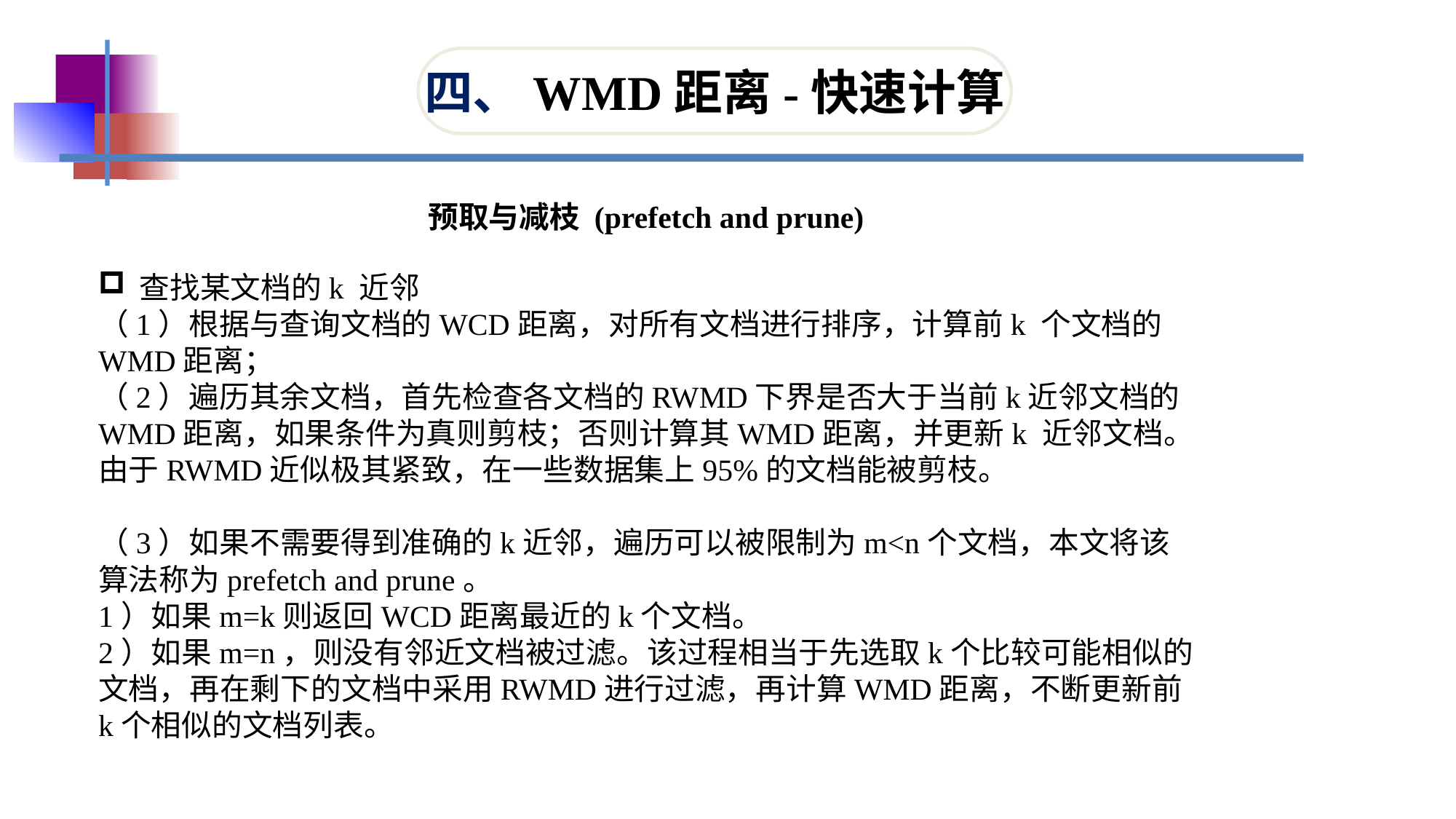

四、WMD距离-快速计算
预取与减枝 (prefetch and prune)
查找某文档的k 近邻
（1）根据与查询文档的WCD距离，对所有文档进行排序，计算前k 个文档的WMD距离；
（2）遍历其余文档，首先检查各文档的RWMD下界是否大于当前k近邻文档的WMD距离，如果条件为真则剪枝；否则计算其WMD距离，并更新k 近邻文档。
由于RWMD近似极其紧致，在一些数据集上95%的文档能被剪枝。

（3）如果不需要得到准确的k近邻，遍历可以被限制为m<n个文档，本文将该算法称为prefetch and prune。
1）如果m=k则返回WCD距离最近的k个文档。
2）如果m=n，则没有邻近文档被过滤。该过程相当于先选取k个比较可能相似的文档，再在剩下的文档中采用RWMD进行过滤，再计算WMD距离，不断更新前k个相似的文档列表。